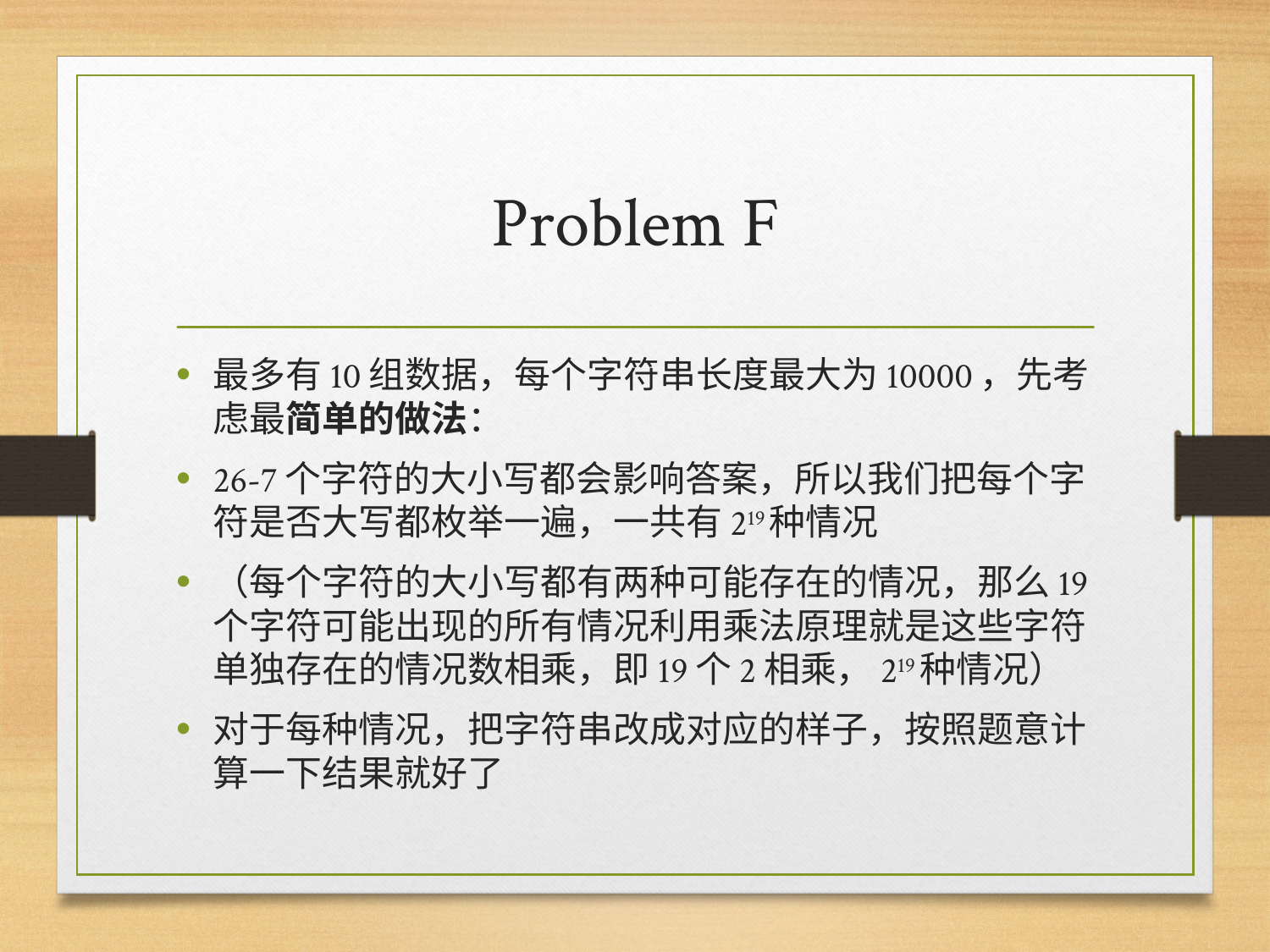

# Problem F
最多有10组数据，每个字符串长度最大为10000，先考虑最简单的做法：
26-7个字符的大小写都会影响答案，所以我们把每个字符是否大写都枚举一遍，一共有219种情况
（每个字符的大小写都有两种可能存在的情况，那么19个字符可能出现的所有情况利用乘法原理就是这些字符单独存在的情况数相乘，即19个2相乘，219种情况）
对于每种情况，把字符串改成对应的样子，按照题意计算一下结果就好了